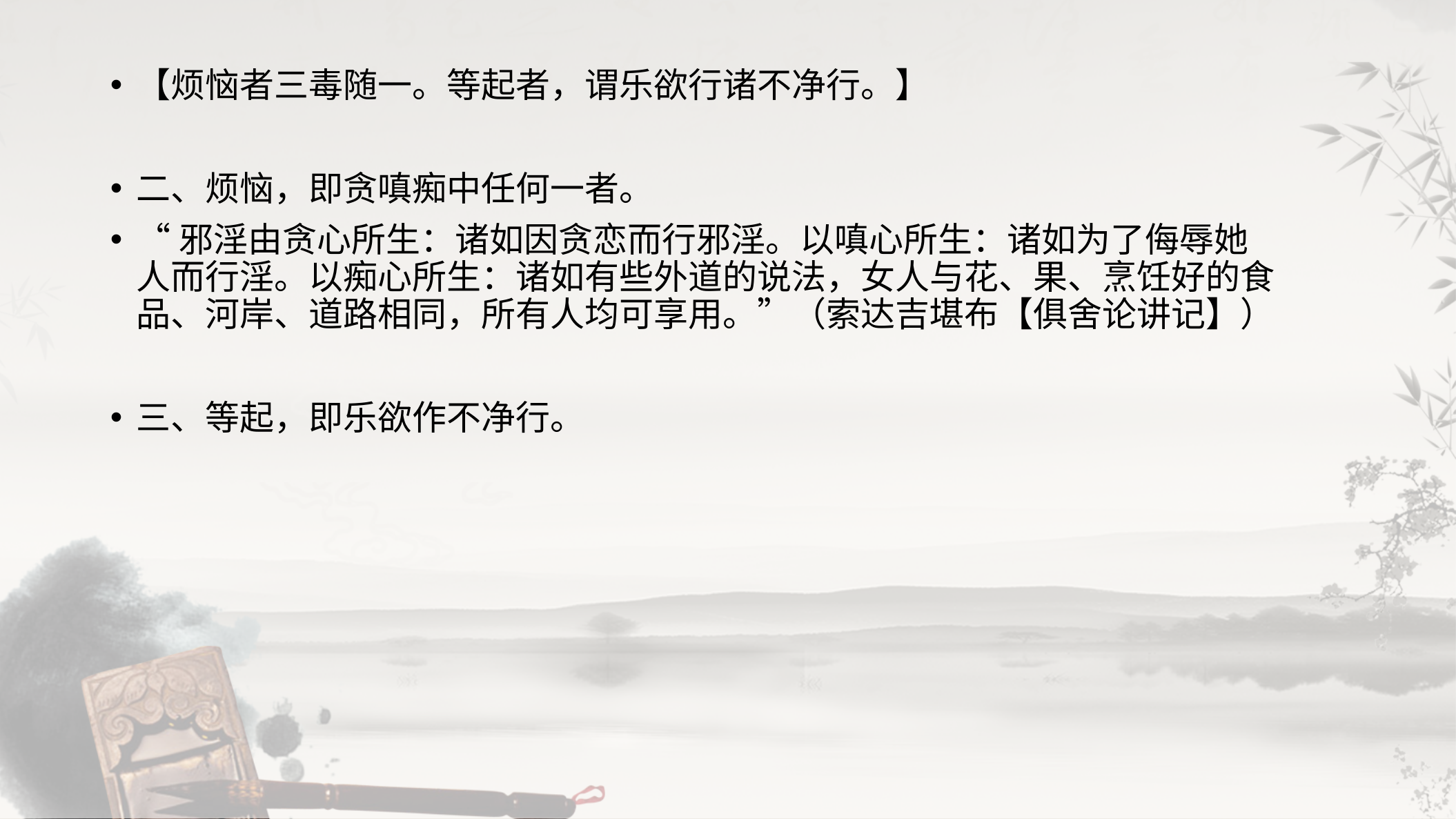

【烦恼者三毒随一。等起者，谓乐欲行诸不净行。】

二、烦恼，即贪嗔痴中任何一者。
“邪淫由贪心所生：诸如因贪恋而行邪淫。以嗔心所生：诸如为了侮辱她人而行淫。以痴心所生：诸如有些外道的说法，女人与花、果、烹饪好的食品、河岸、道路相同，所有人均可享用。”（索达吉堪布【俱舍论讲记】）

三、等起，即乐欲作不净行。